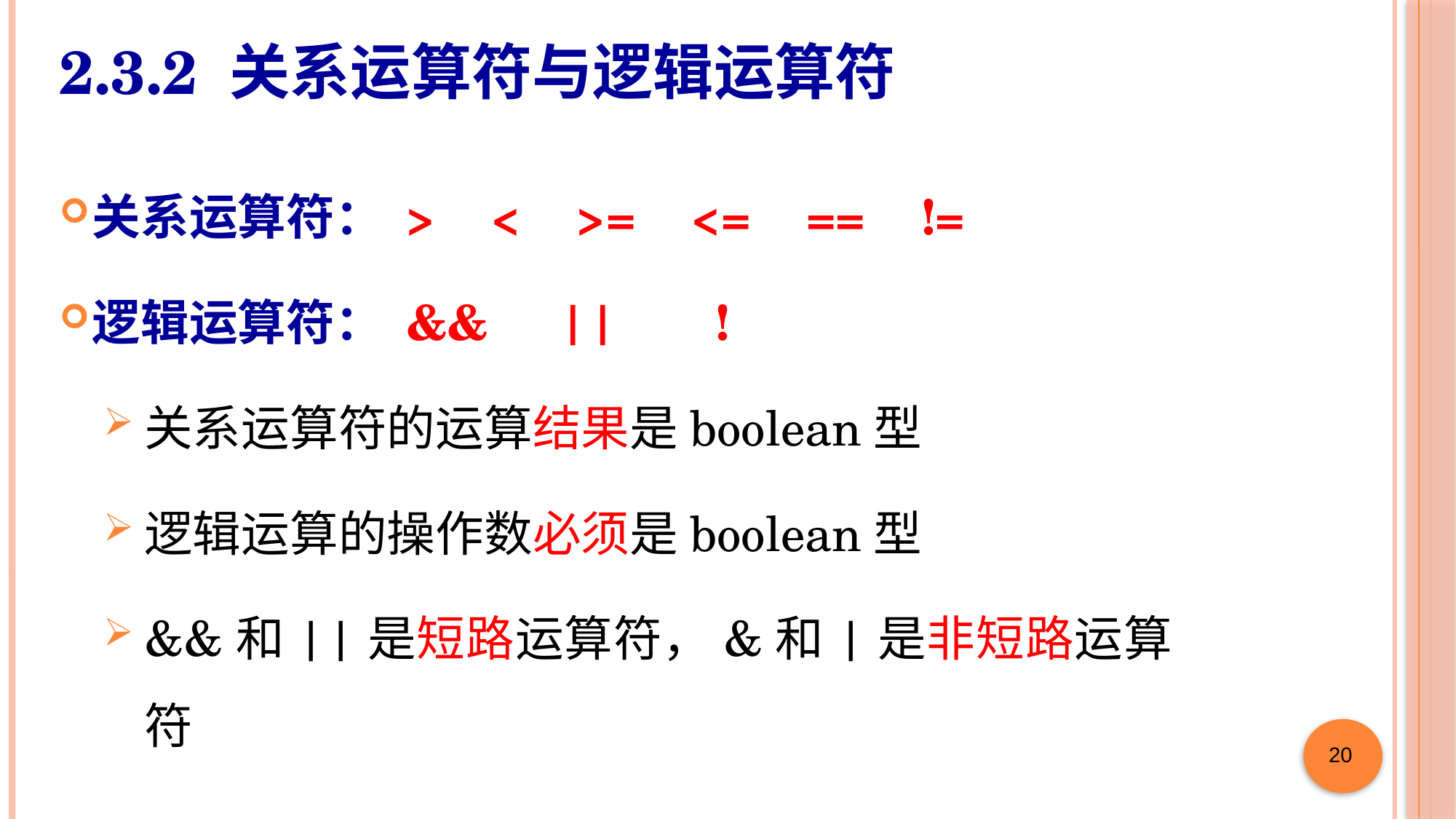

# 2.3.2 关系运算符与逻辑运算符
关系运算符： >    <    >=    <=    ==    !=
逻辑运算符： &&     ||       !
关系运算符的运算结果是boolean型
逻辑运算的操作数必须是boolean型
&&和||是短路运算符，&和|是非短路运算符

20